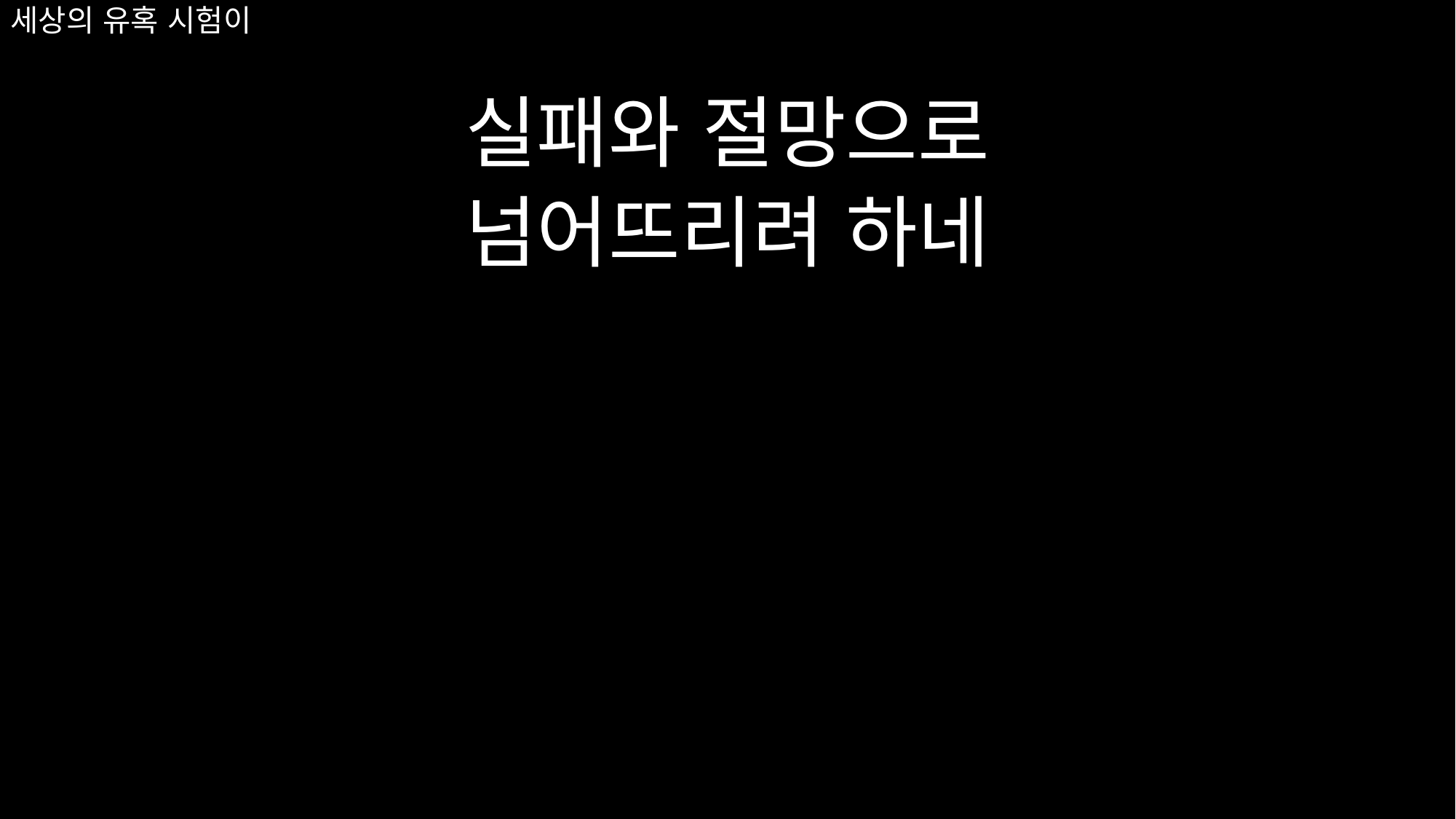

# 세상의 유혹 시험이
실패와 절망으로
넘어뜨리려 하네